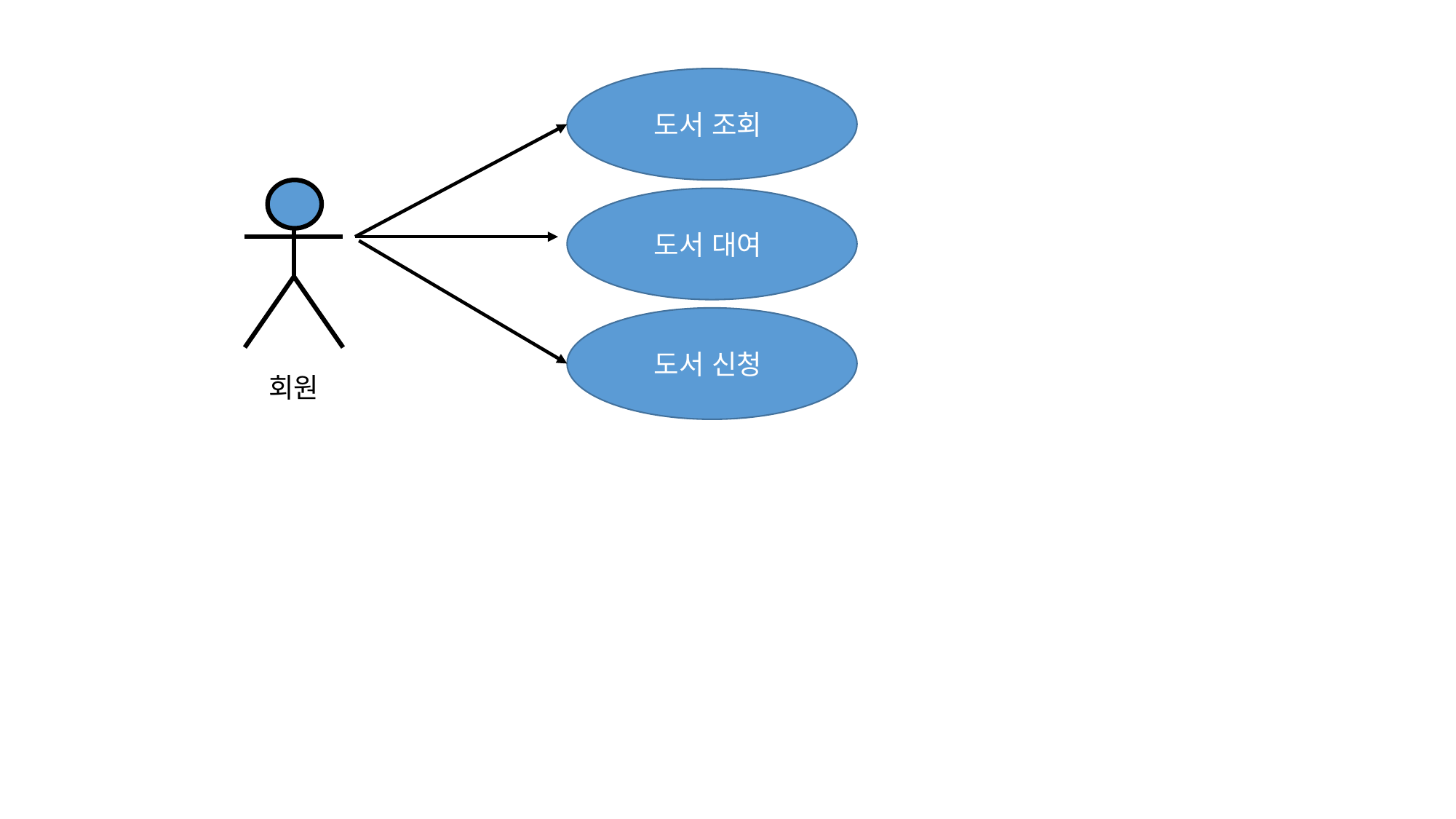

도서 조회

도서 대여
도서 신청
회원